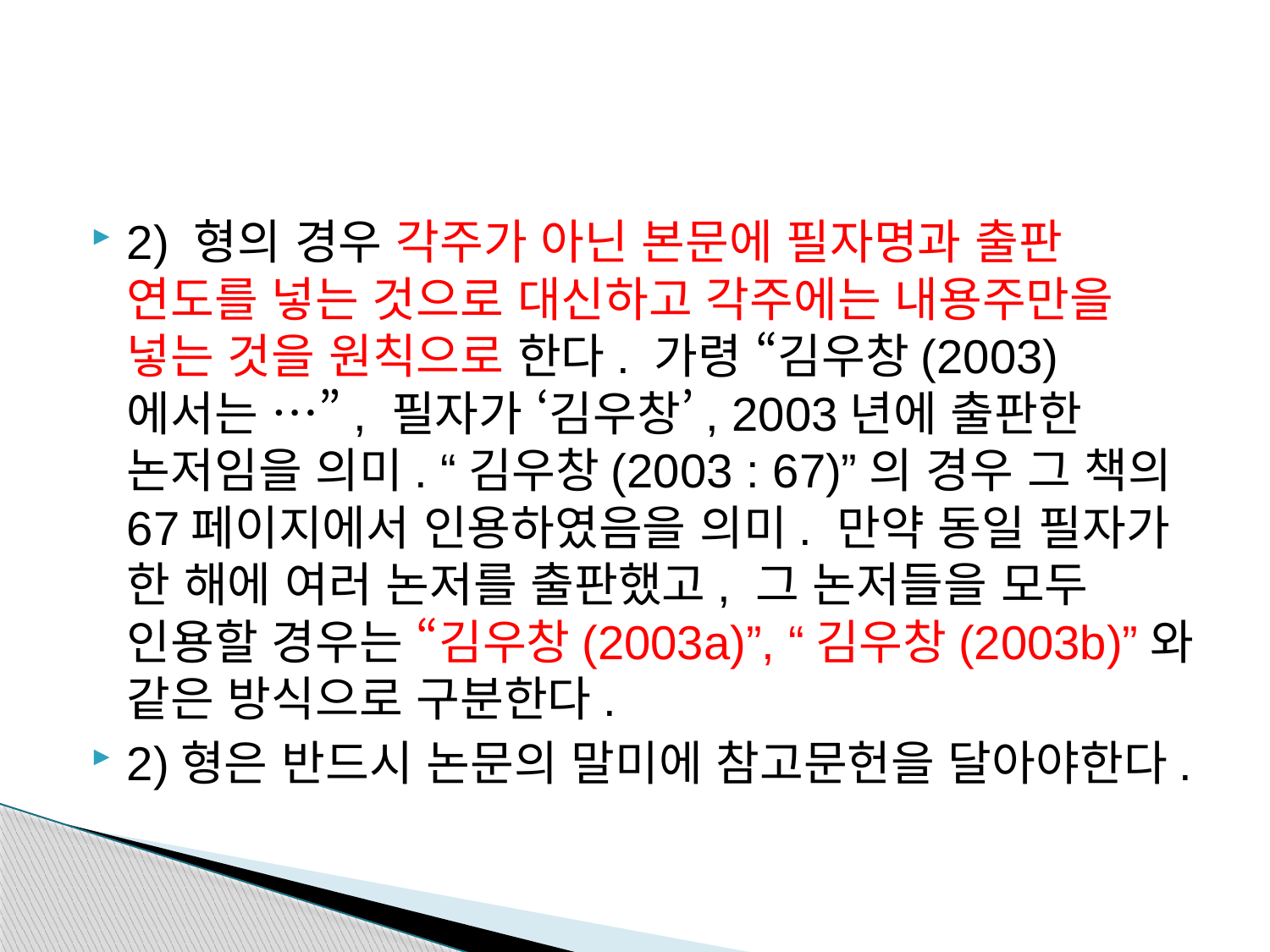

#
2) 형의 경우 각주가 아닌 본문에 필자명과 출판 연도를 넣는 것으로 대신하고 각주에는 내용주만을 넣는 것을 원칙으로 한다. 가령 “김우창(2003)에서는 …”, 필자가 ‘김우창’, 2003년에 출판한 논저임을 의미. “김우창(2003 : 67)”의 경우 그 책의 67페이지에서 인용하였음을 의미. 만약 동일 필자가 한 해에 여러 논저를 출판했고, 그 논저들을 모두 인용할 경우는 “김우창(2003a)”, “김우창(2003b)”와 같은 방식으로 구분한다.
2)형은 반드시 논문의 말미에 참고문헌을 달아야한다.